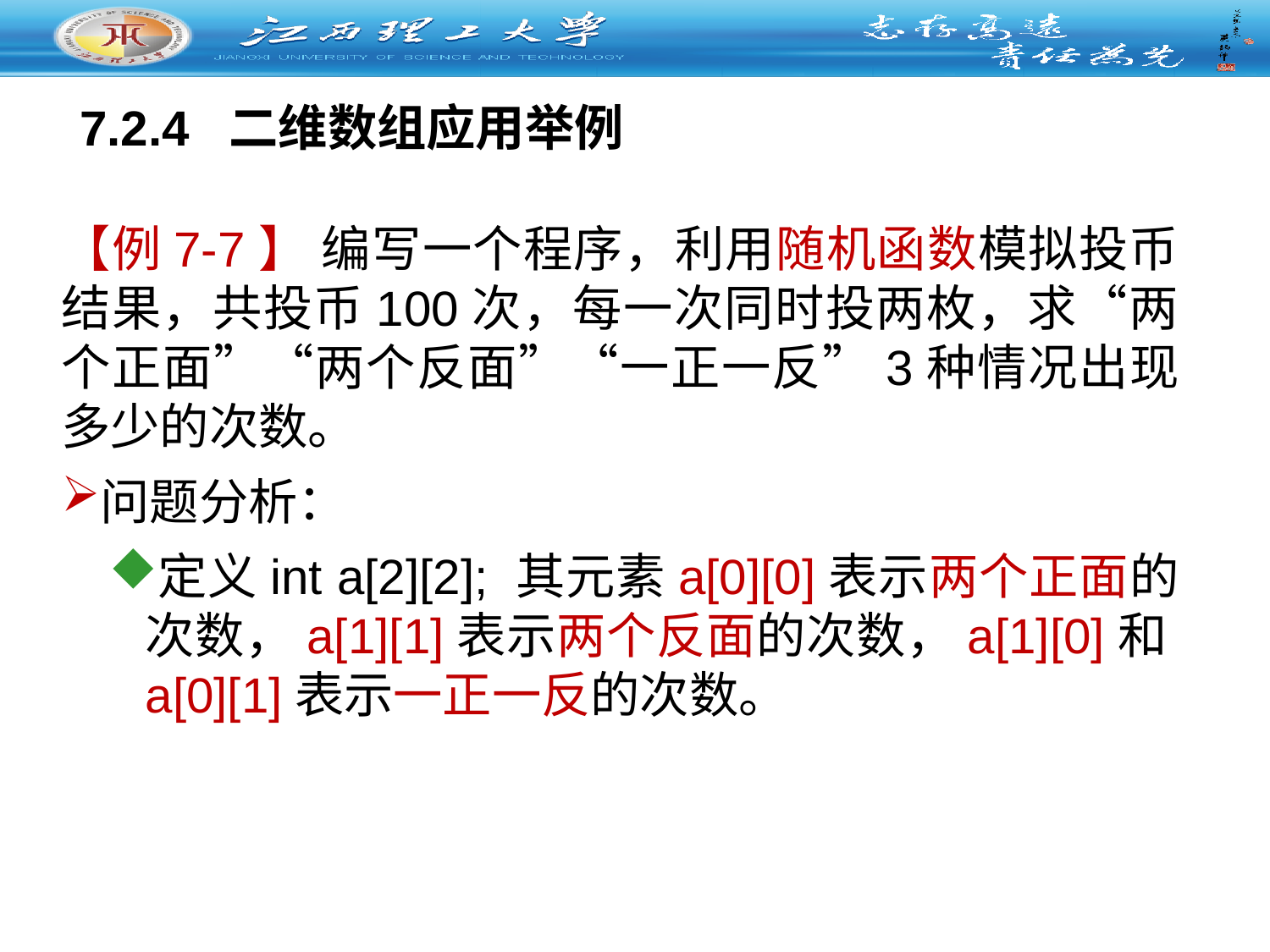

7.2.4  二维数组应用举例
【例7-7】 编写一个程序，利用随机函数模拟投币结果，共投币100次，每一次同时投两枚，求“两个正面”“两个反面”“一正一反”3种情况出现多少的次数。
问题分析：
定义int a[2][2]; 其元素a[0][0]表示两个正面的次数，a[1][1]表示两个反面的次数，a[1][0]和a[0][1]表示一正一反的次数。